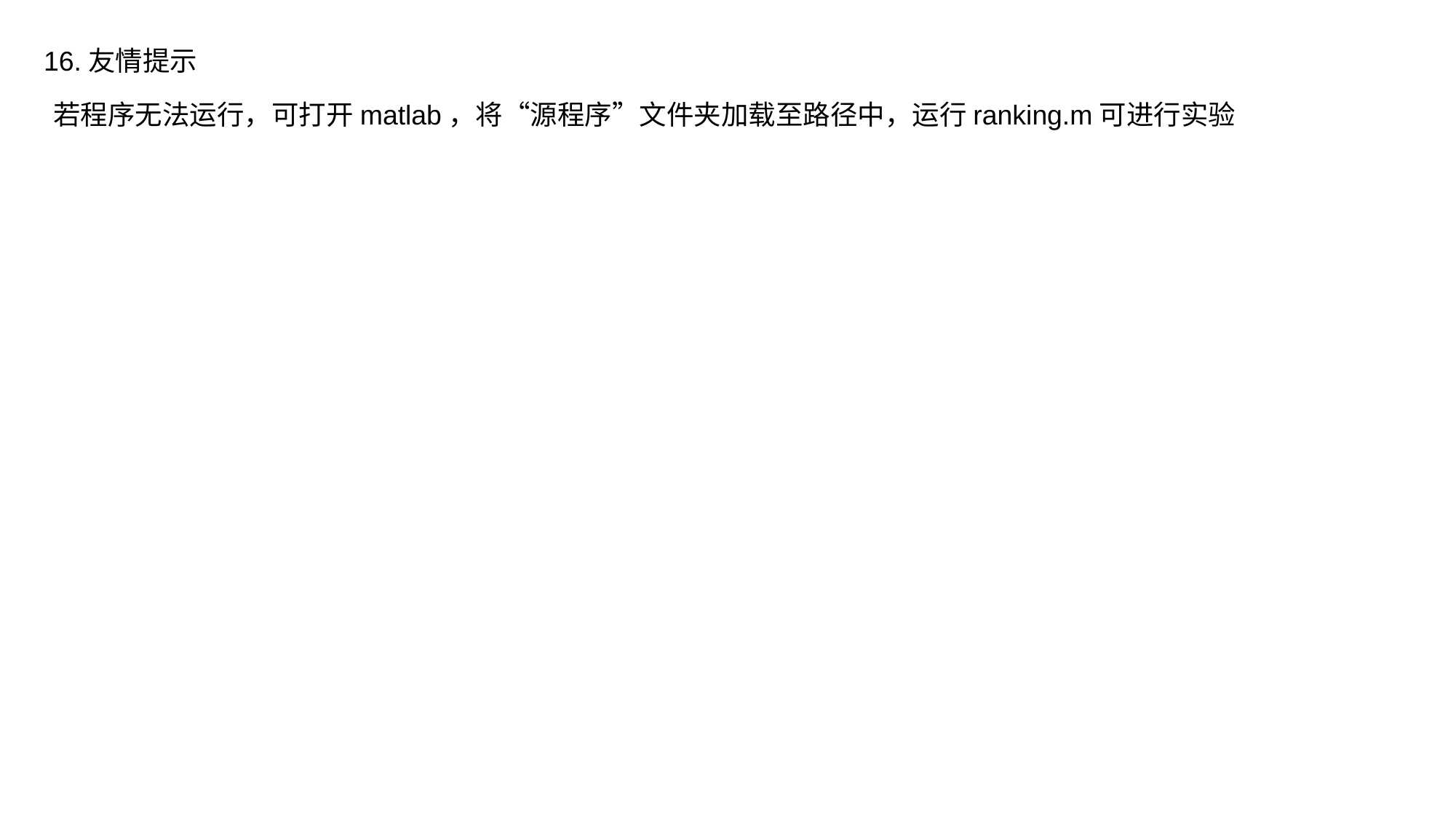

16.友情提示
若程序无法运行，可打开matlab，将“源程序”文件夹加载至路径中，运行ranking.m可进行实验